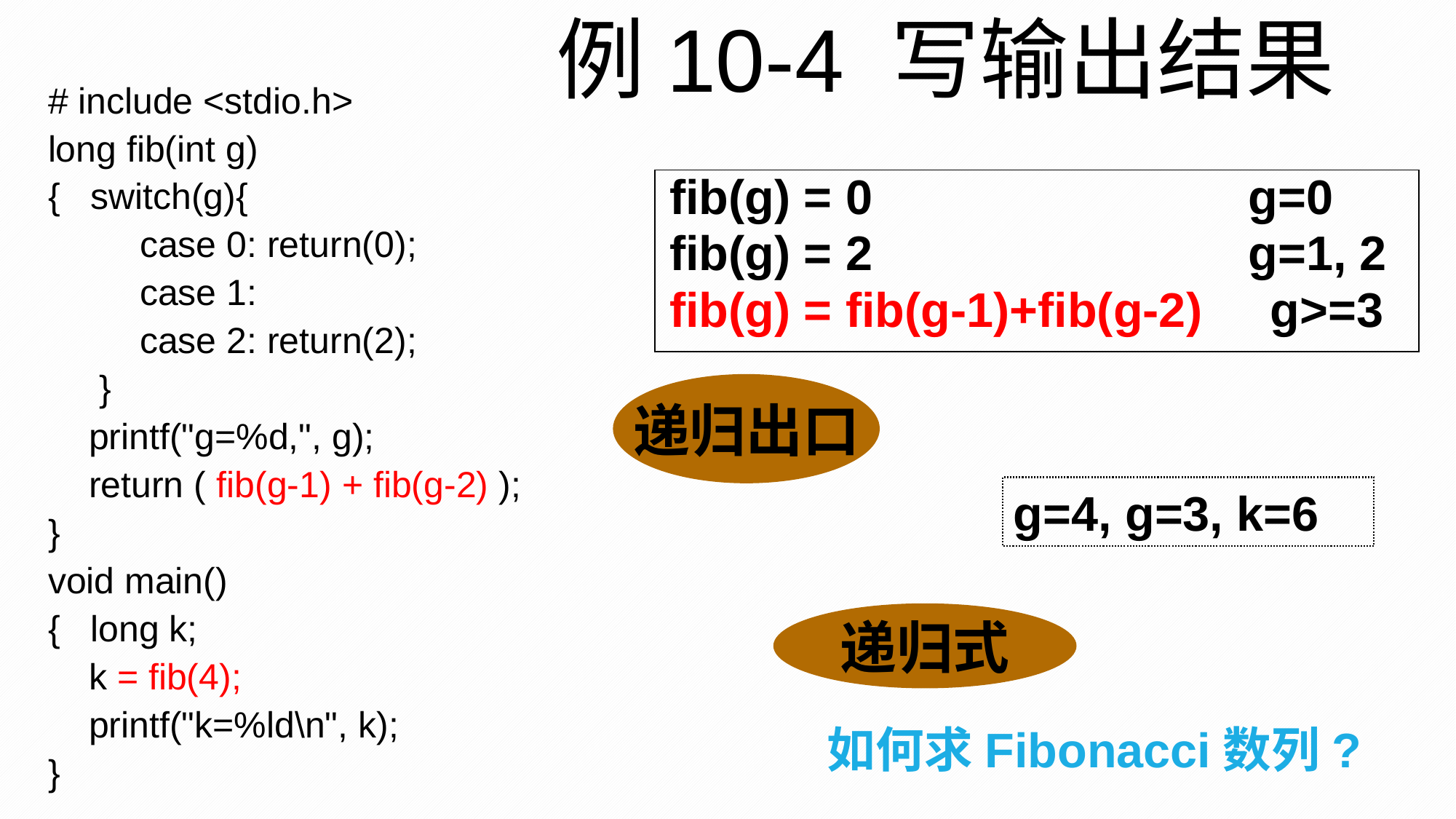

例10-4 写输出结果
# include <stdio.h>
long fib(int g)
{   switch(g){
         case 0: return(0);
         case 1:
         case 2: return(2);
     }
    printf("g=%d,", g);
    return ( fib(g-1) + fib(g-2) );
}
void main()
{   long k;
    k = fib(4);
    printf("k=%ld\n", k);
}
fib(g) = 0                            g=0
fib(g) = 2                            g=1, 2
fib(g) = fib(g-1)+fib(g-2)     g>=3
递归出口
g=4, g=3, k=6
递归式
如何求Fibonacci数列?